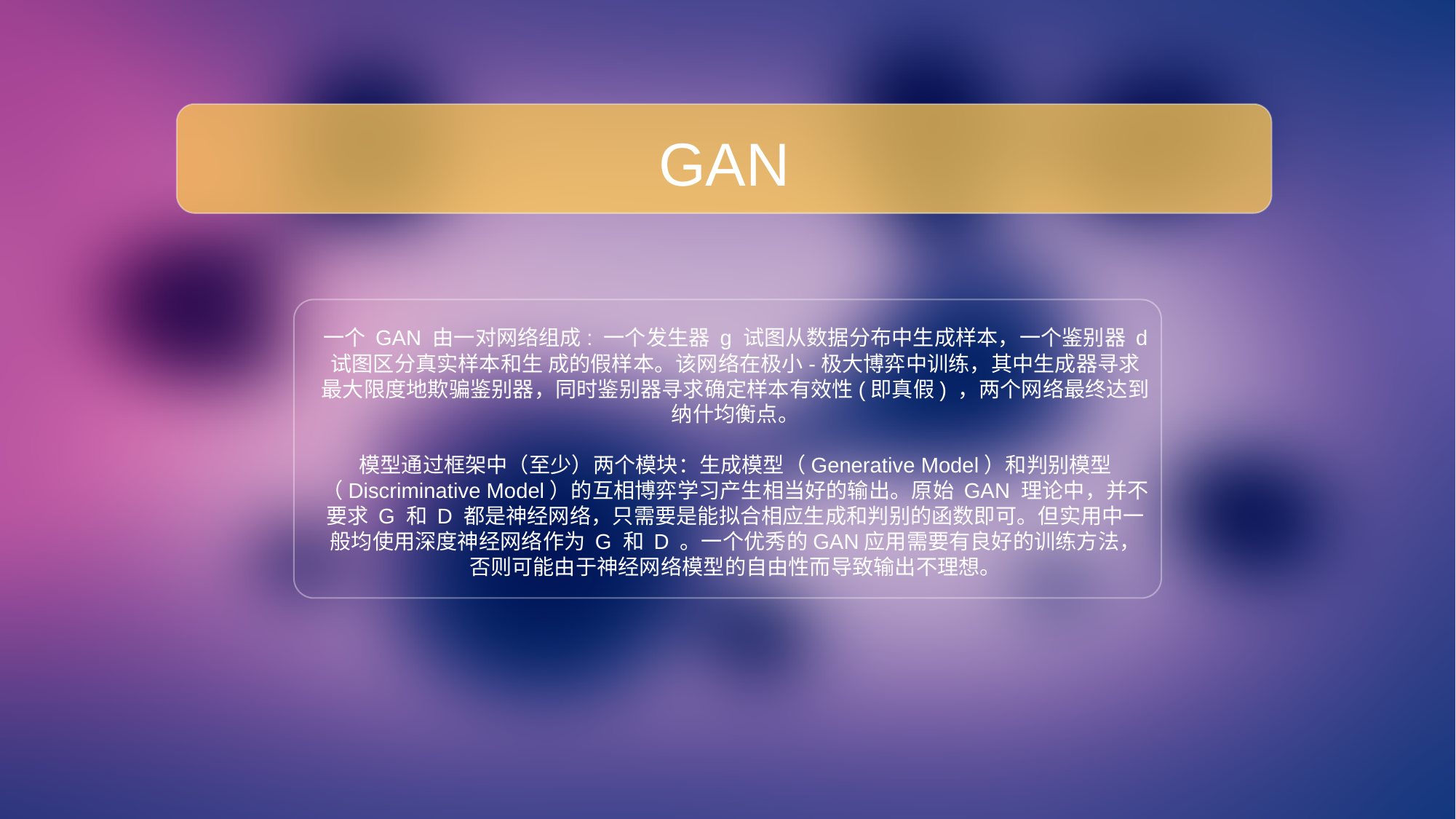

GAN

一个 GAN 由一对网络组成: 一个发生器 g 试图从数据分布中生成样本，一个鉴别器 d 试图区分真实样本和生 成的假样本。该网络在极小-极大博弈中训练，其中生成器寻求最大限度地欺骗鉴别器，同时鉴别器寻求确定样本有效性(即真假) ，两个网络最终达到纳什均衡点。

模型通过框架中（至少）两个模块：生成模型（Generative Model）和判别模型（Discriminative Model）的互相博弈学习产生相当好的输出。原始 GAN 理论中，并不要求 G 和 D 都是神经网络，只需要是能拟合相应生成和判别的函数即可。但实用中一般均使用深度神经网络作为 G 和 D 。一个优秀的GAN应用需要有良好的训练方法，否则可能由于神经网络模型的自由性而导致输出不理想。